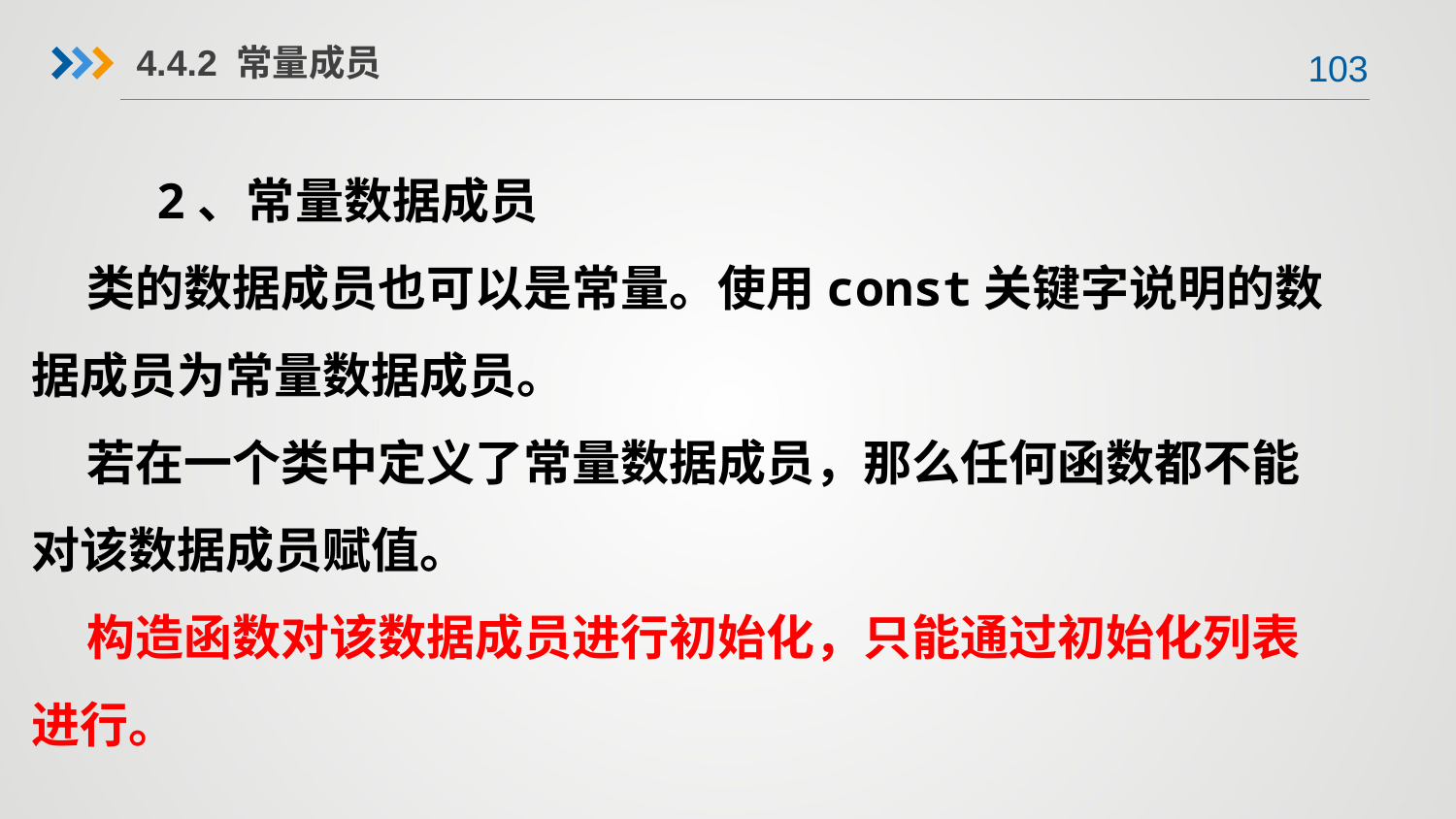

4.4.2 常量成员
     2、常量数据成员
    类的数据成员也可以是常量。使用const关键字说明的数据成员为常量数据成员。
    若在一个类中定义了常量数据成员，那么任何函数都不能对该数据成员赋值。
    构造函数对该数据成员进行初始化，只能通过初始化列表进行。